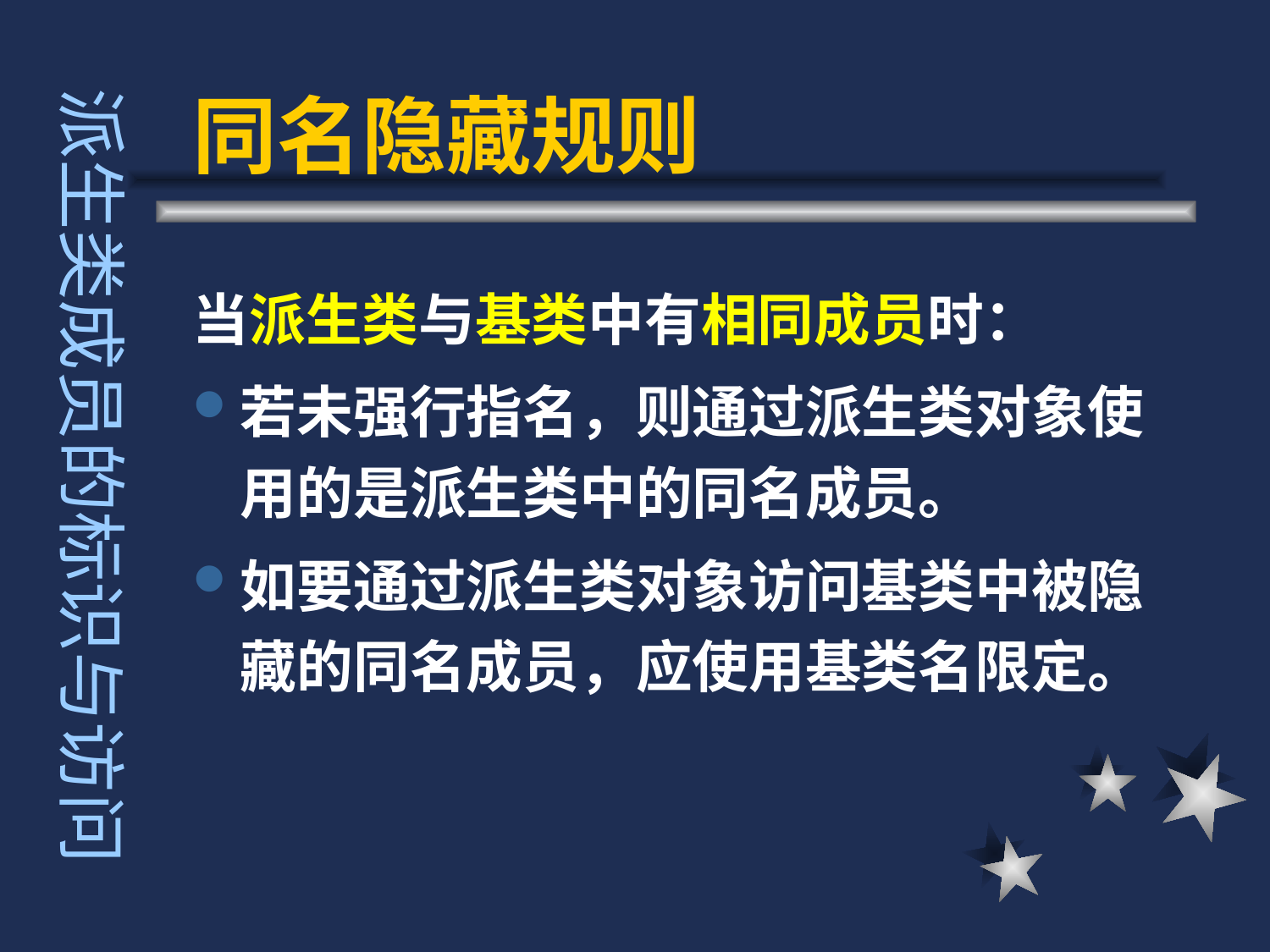

# 同名隐藏规则
派生类成员的标识与访问
当派生类与基类中有相同成员时：
若未强行指名，则通过派生类对象使用的是派生类中的同名成员。
如要通过派生类对象访问基类中被隐藏的同名成员，应使用基类名限定。
45